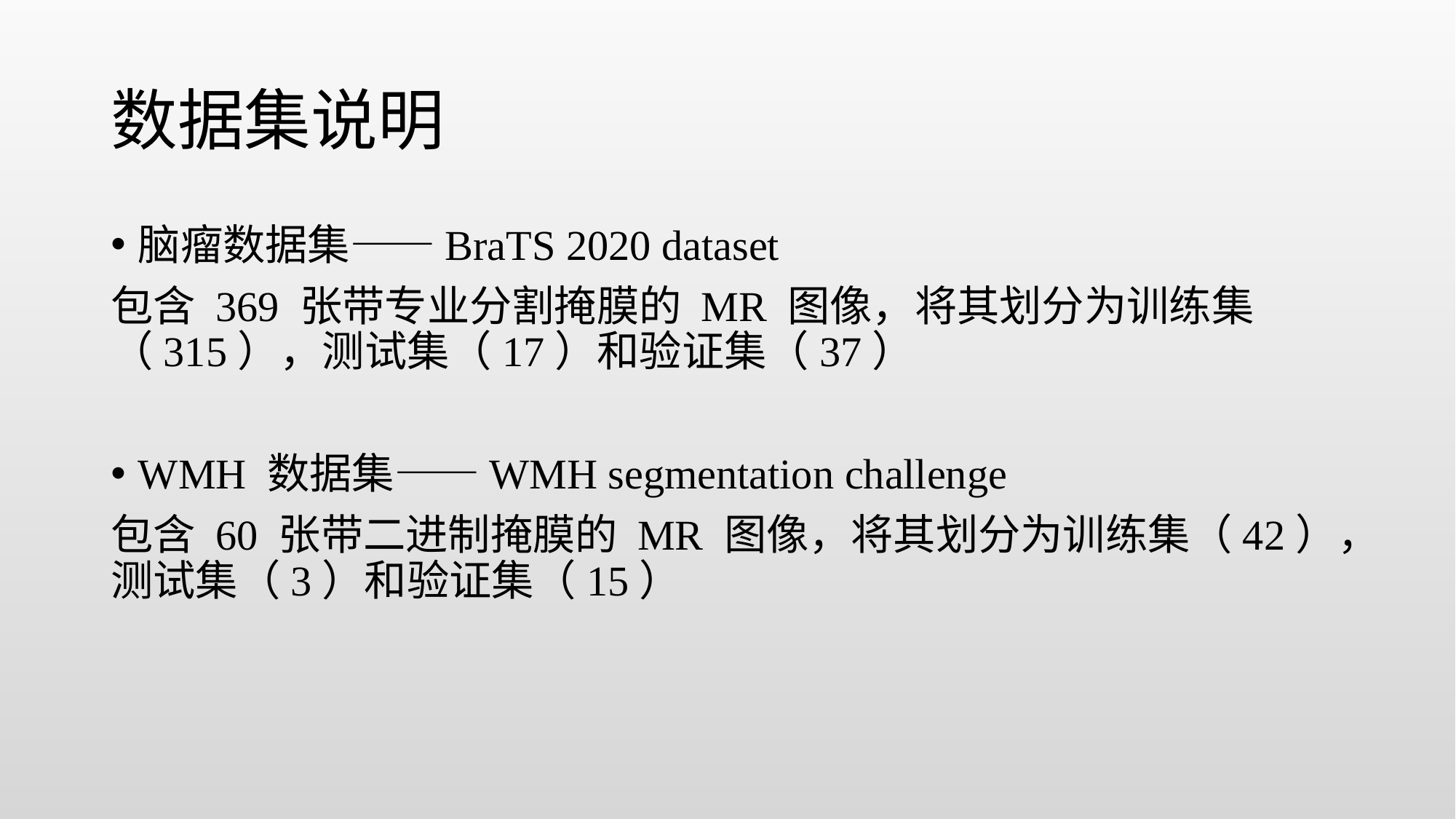

# 数据集说明
脑瘤数据集——BraTS 2020 dataset
包含 369 张带专业分割掩膜的 MR 图像，将其划分为训练集（315），测试集（17）和验证集（37）

WMH 数据集——WMH segmentation challenge
包含 60 张带二进制掩膜的 MR 图像，将其划分为训练集（42），测试集（3）和验证集（15）